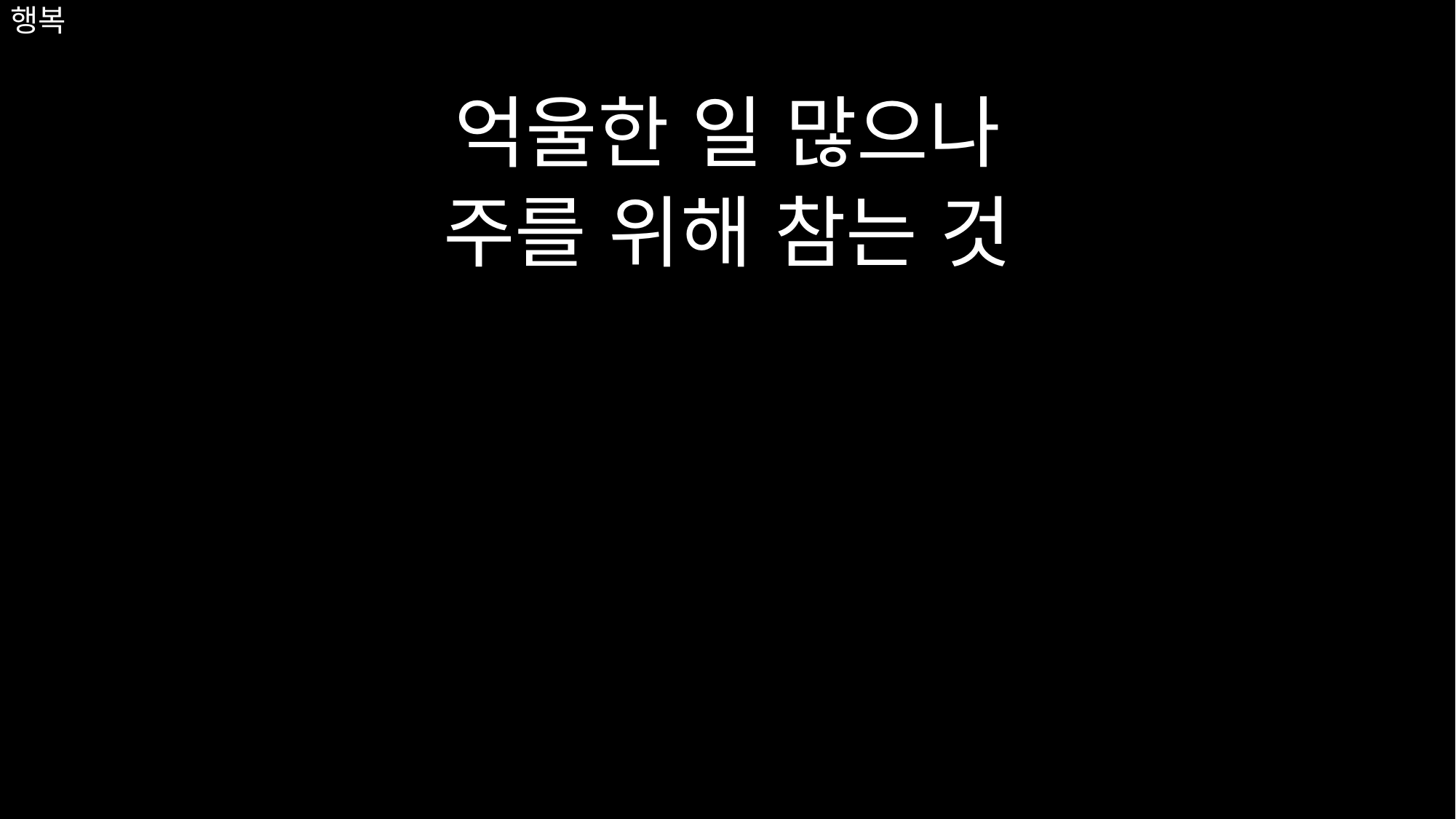

# 행복
억울한 일 많으나
주를 위해 참는 것